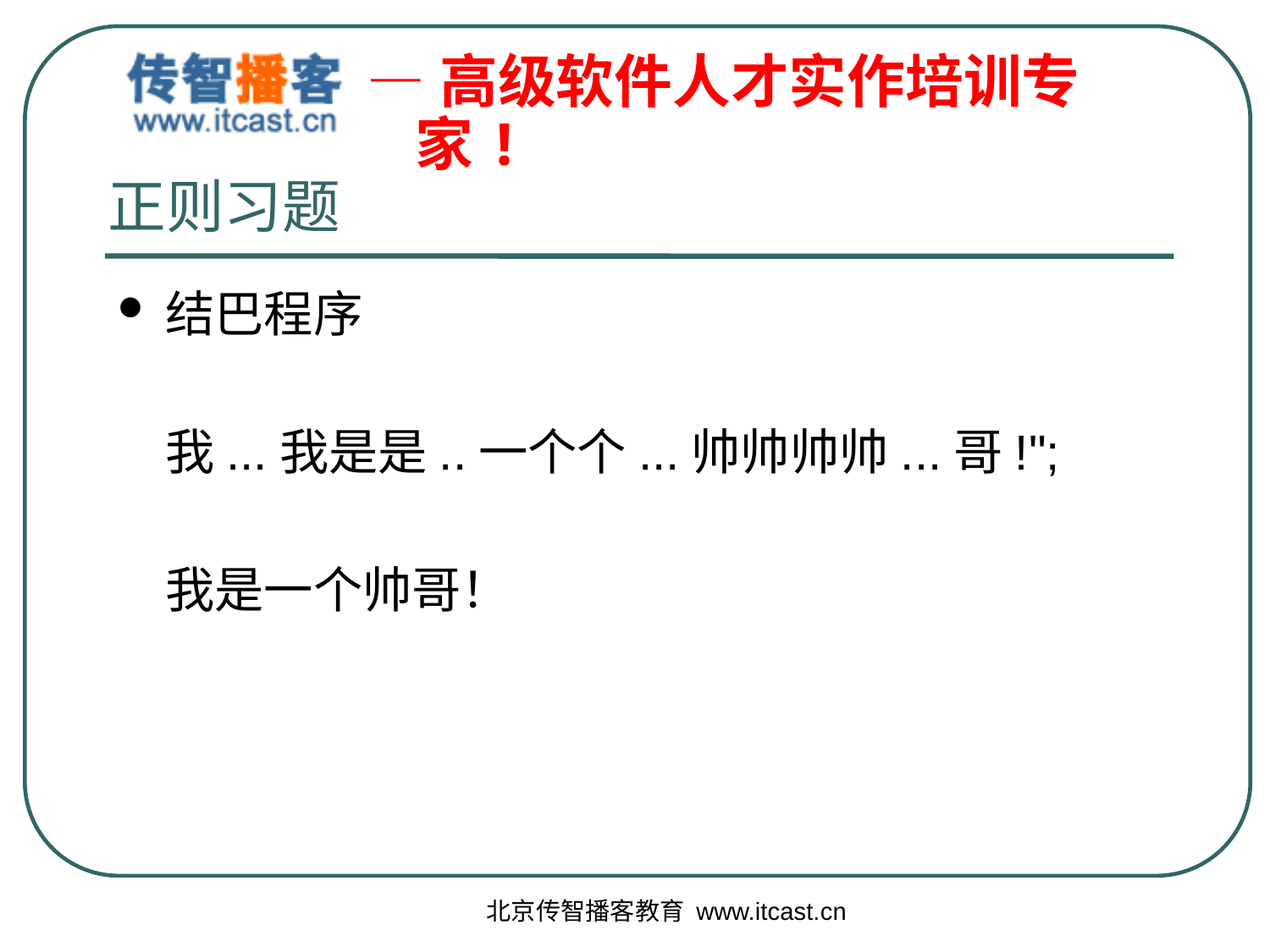

# 正则习题
结巴程序

	我...我是是..一个个...帅帅帅帅...哥!";

	我是一个帅哥！
北京传智播客教育 www.itcast.cn